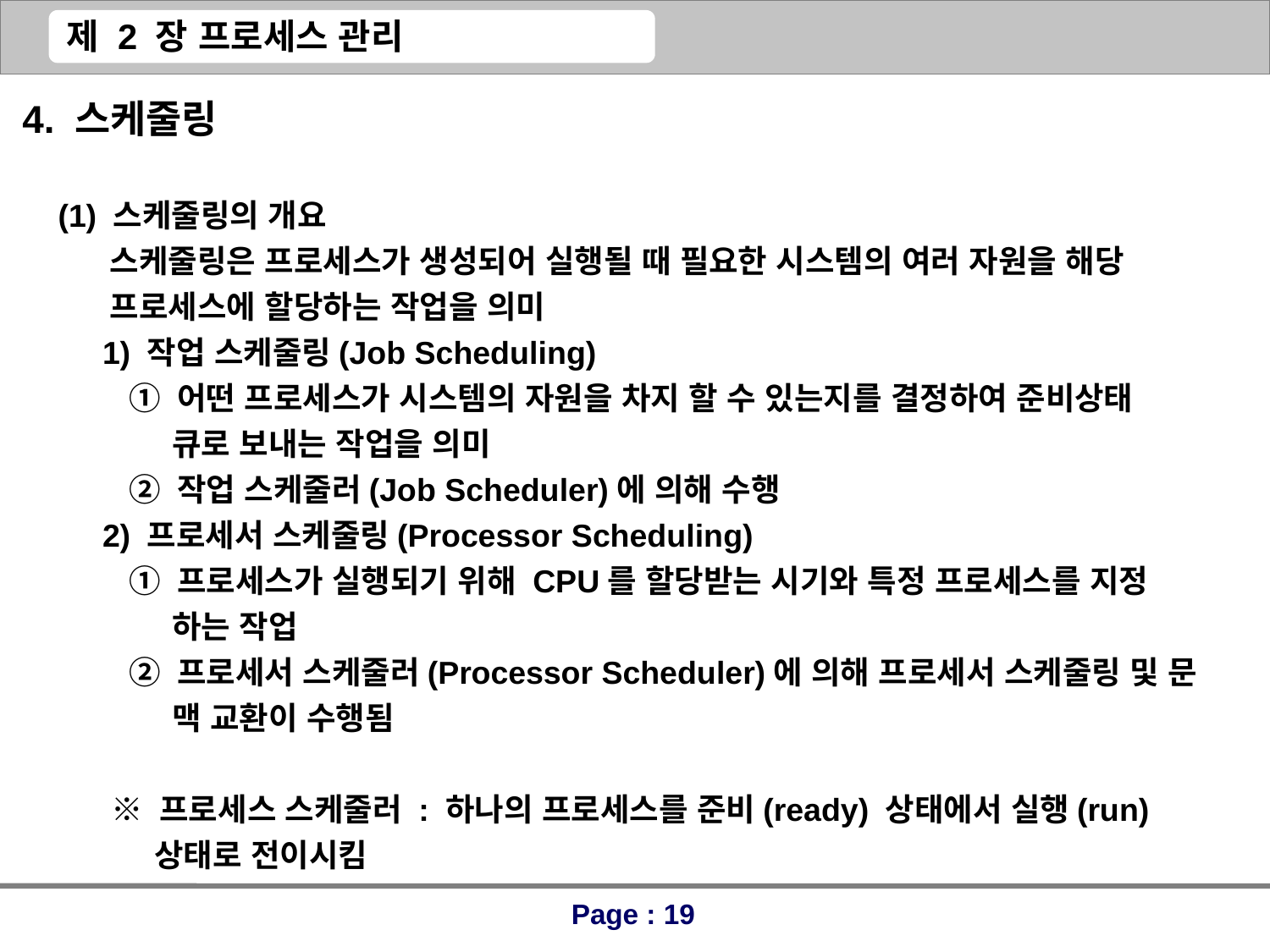

4. 스케줄링

    (1) 스케줄링의 개요
         스케줄링은 프로세스가 생성되어 실행될 때 필요한 시스템의 여러 자원을 해당
         프로세스에 할당하는 작업을 의미
         1) 작업 스케줄링(Job Scheduling)
            ① 어떤 프로세스가 시스템의 자원을 차지 할 수 있는지를 결정하여 준비상태
                큐로 보내는 작업을 의미
            ② 작업 스케줄러(Job Scheduler)에 의해 수행
         2) 프로세서 스케줄링(Processor Scheduling)
            ① 프로세스가 실행되기 위해 CPU를 할당받는 시기와 특정 프로세스를 지정
                하는 작업
            ② 프로세서 스케줄러(Processor Scheduler)에 의해 프로세서 스케줄링 및 문
                맥 교환이 수행됨

          ※ 프로세스 스케줄러 : 하나의 프로세스를 준비(ready) 상태에서 실행(run)
              상태로 전이시킴
Page : 19